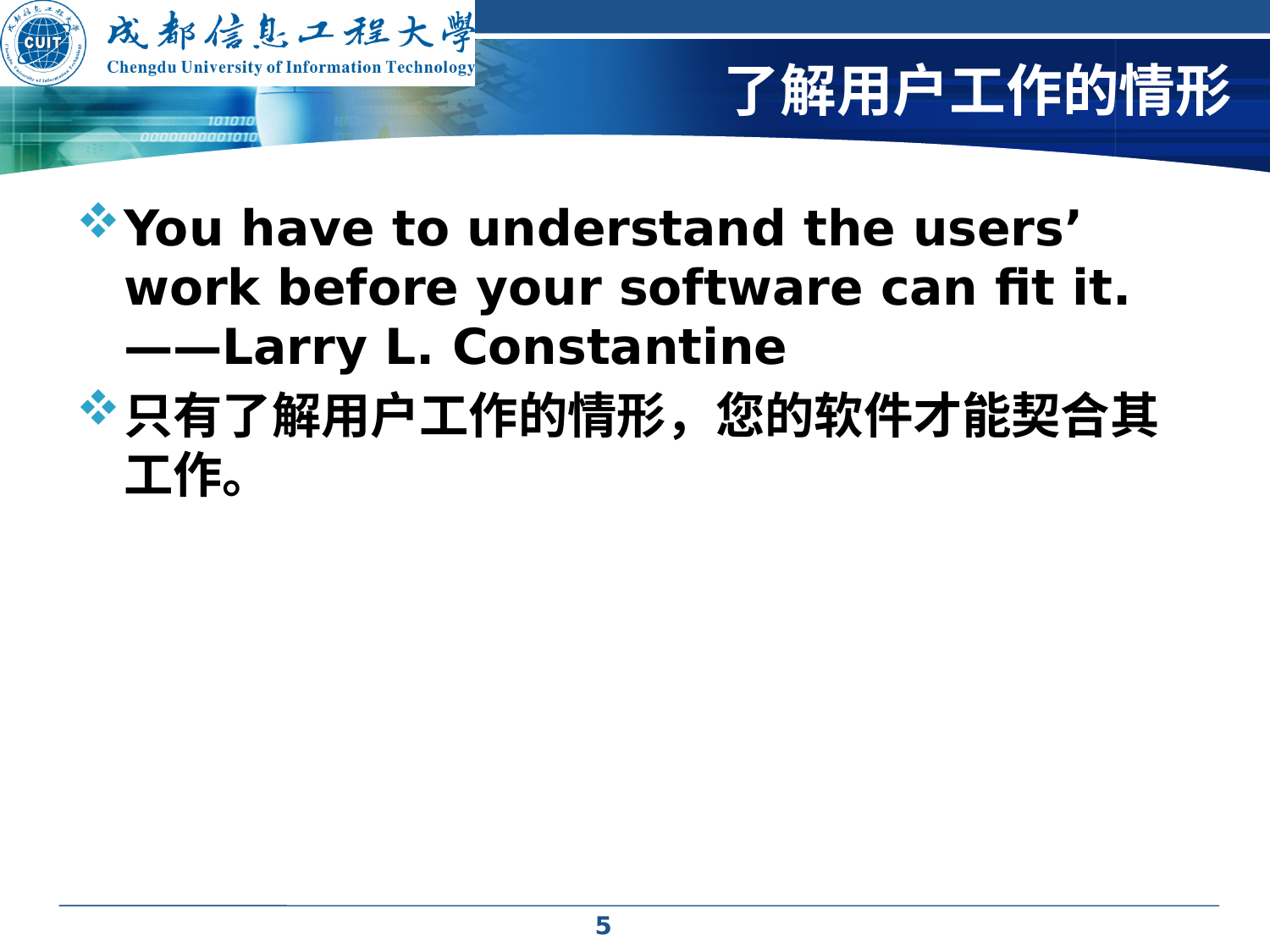

# 了解用户工作的情形
You have to understand the users’ work before your software can fit it.——Larry L. Constantine
只有了解用户工作的情形，您的软件才能契合其工作。
5